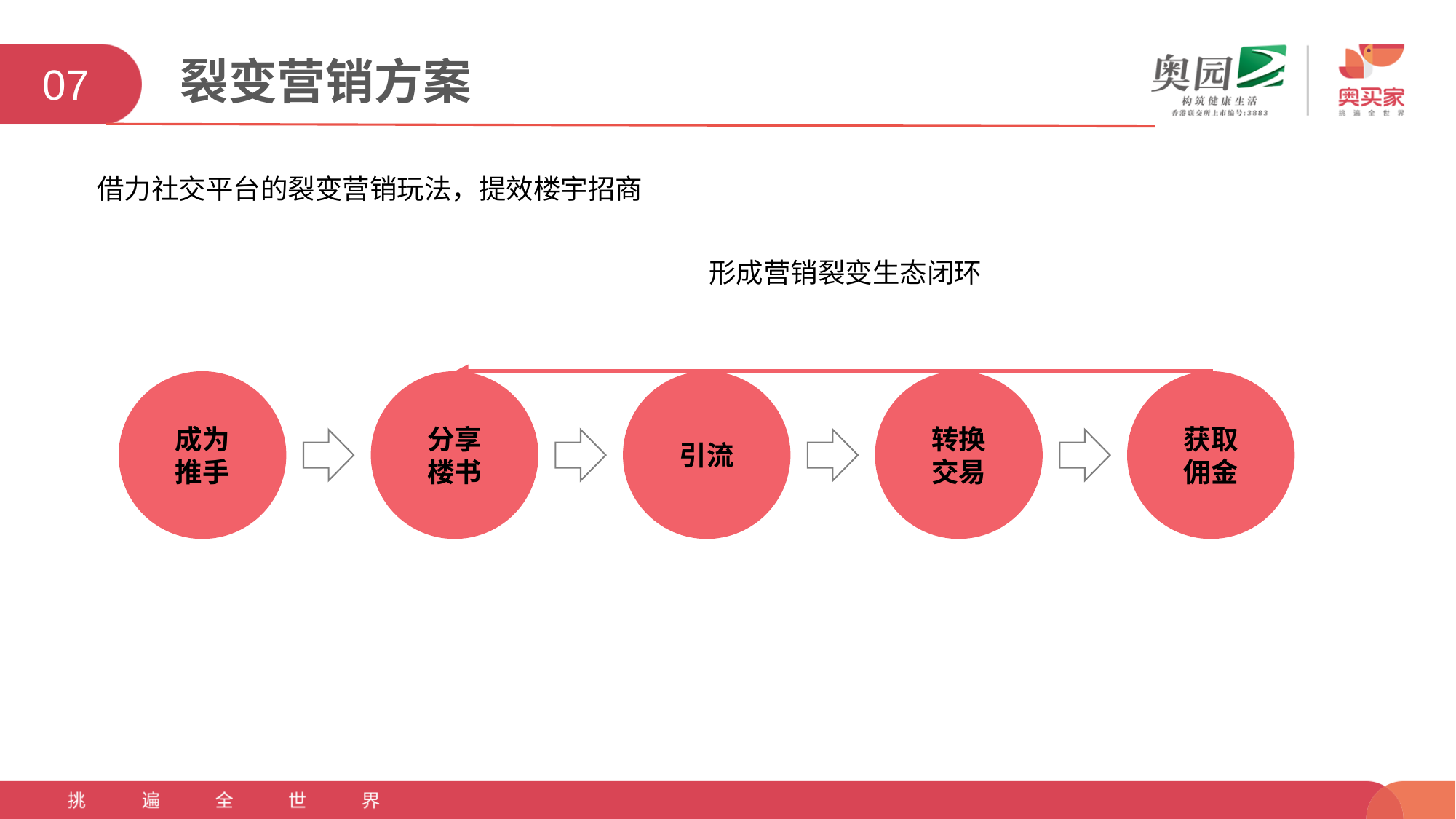

07
裂变营销方案
借力社交平台的裂变营销玩法，提效楼宇招商
形成营销裂变生态闭环
成为
推手
分享
楼书
引流
转换
交易
获取
佣金